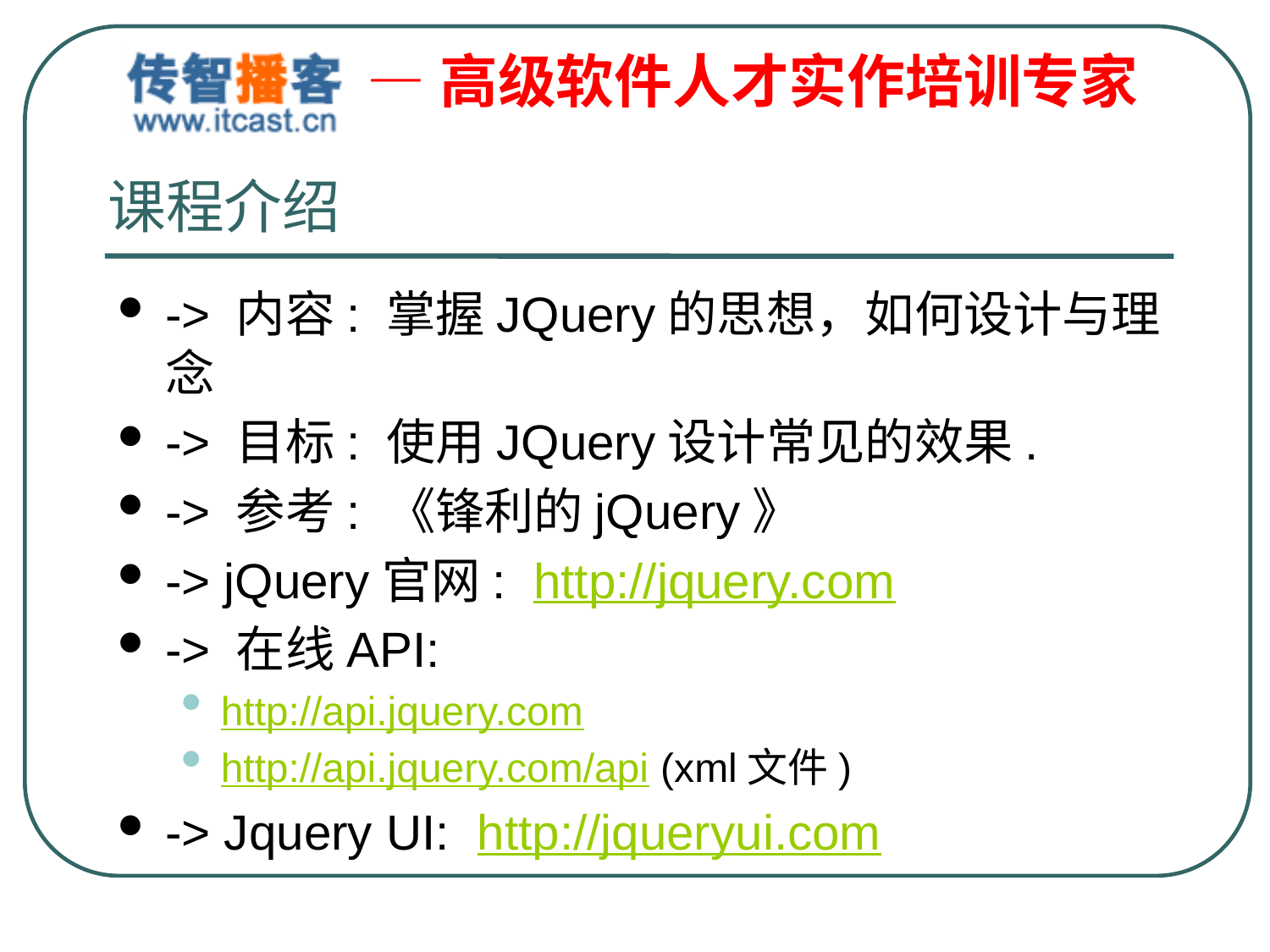

# 课程介绍
-> 内容: 掌握JQuery的思想，如何设计与理念
-> 目标: 使用JQuery设计常见的效果.
-> 参考: 《锋利的jQuery》
-> jQuery官网:  http://jquery.com
-> 在线API:
http://api.jquery.com
http://api.jquery.com/api (xml文件)
-> Jquery UI:  http://jqueryui.com